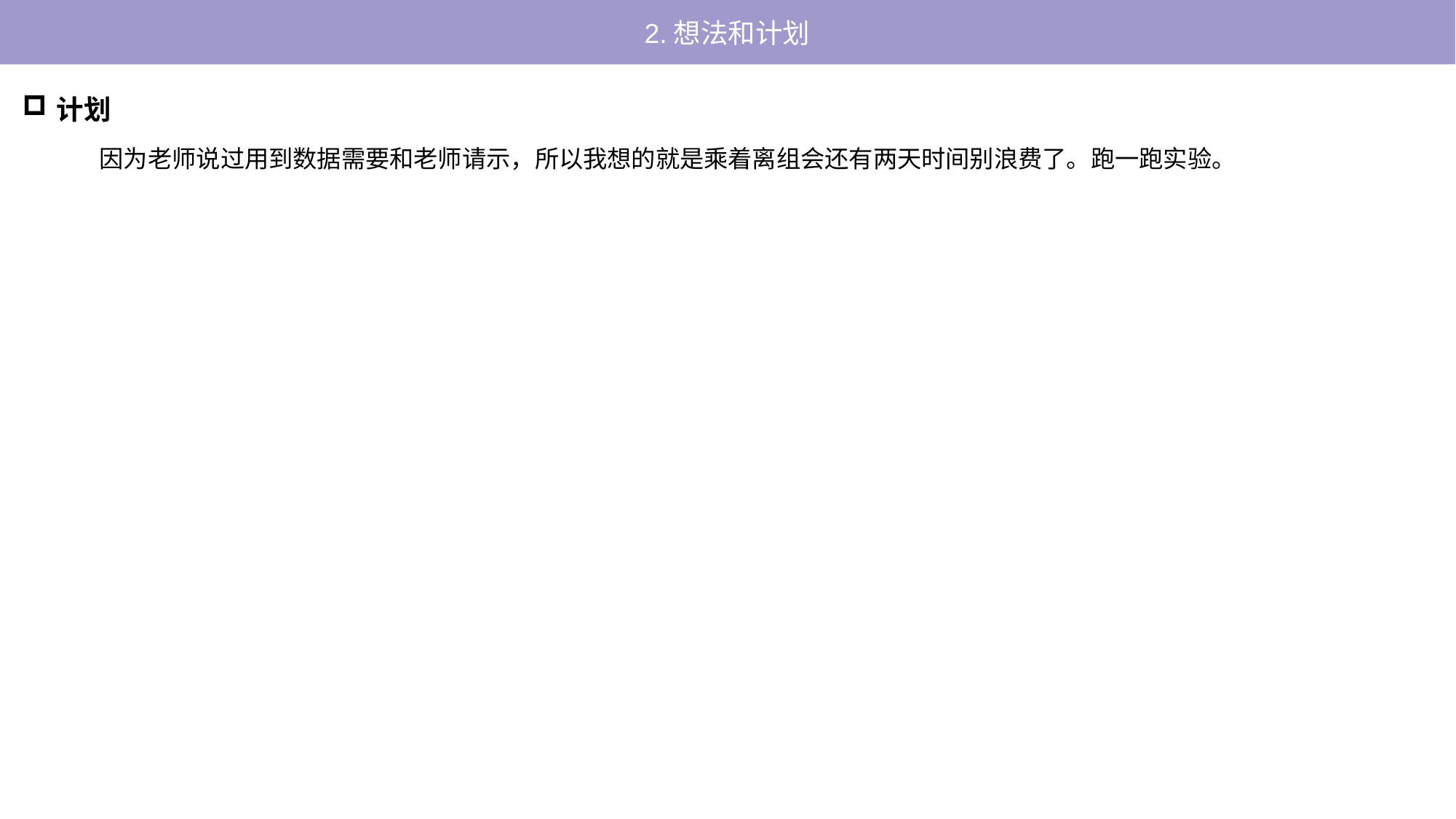

2.想法和计划
计划
因为老师说过用到数据需要和老师请示，所以我想的就是乘着离组会还有两天时间别浪费了。跑一跑实验。